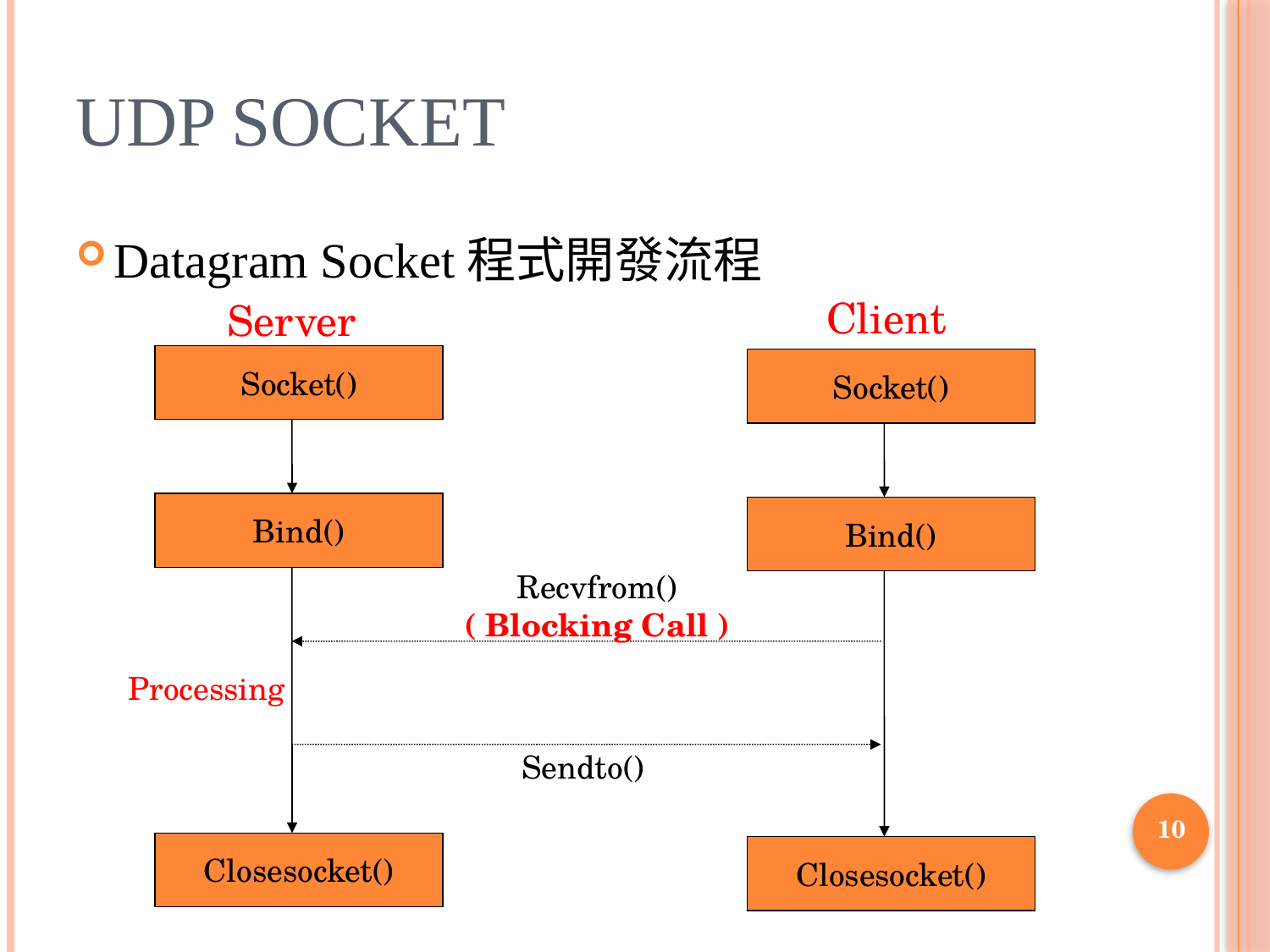

# UDP Socket
Datagram Socket程式開發流程

Client
Server
Socket()

Bind()
Recvfrom()
( Blocking Call )

Sendto()

Closesocket()
Socket()

Bind()

Closesocket()
Processing
10